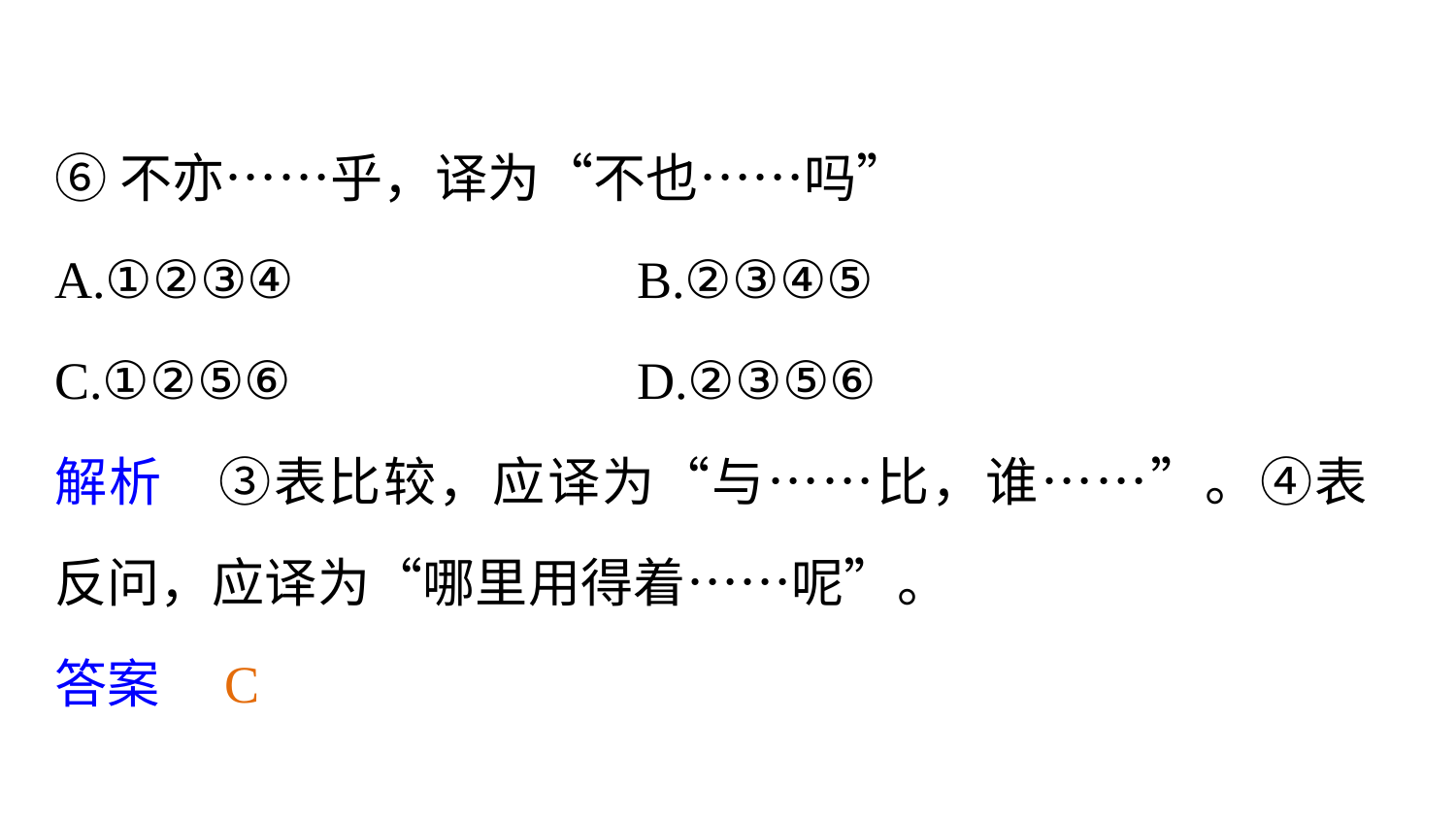

⑥不亦……乎，译为“不也……吗”
A.①②③④  			B.②③④⑤
C.①②⑤⑥  			D.②③⑤⑥
解析　③表比较，应译为“与……比，谁……”。④表反问，应译为“哪里用得着……呢”。
答案　C